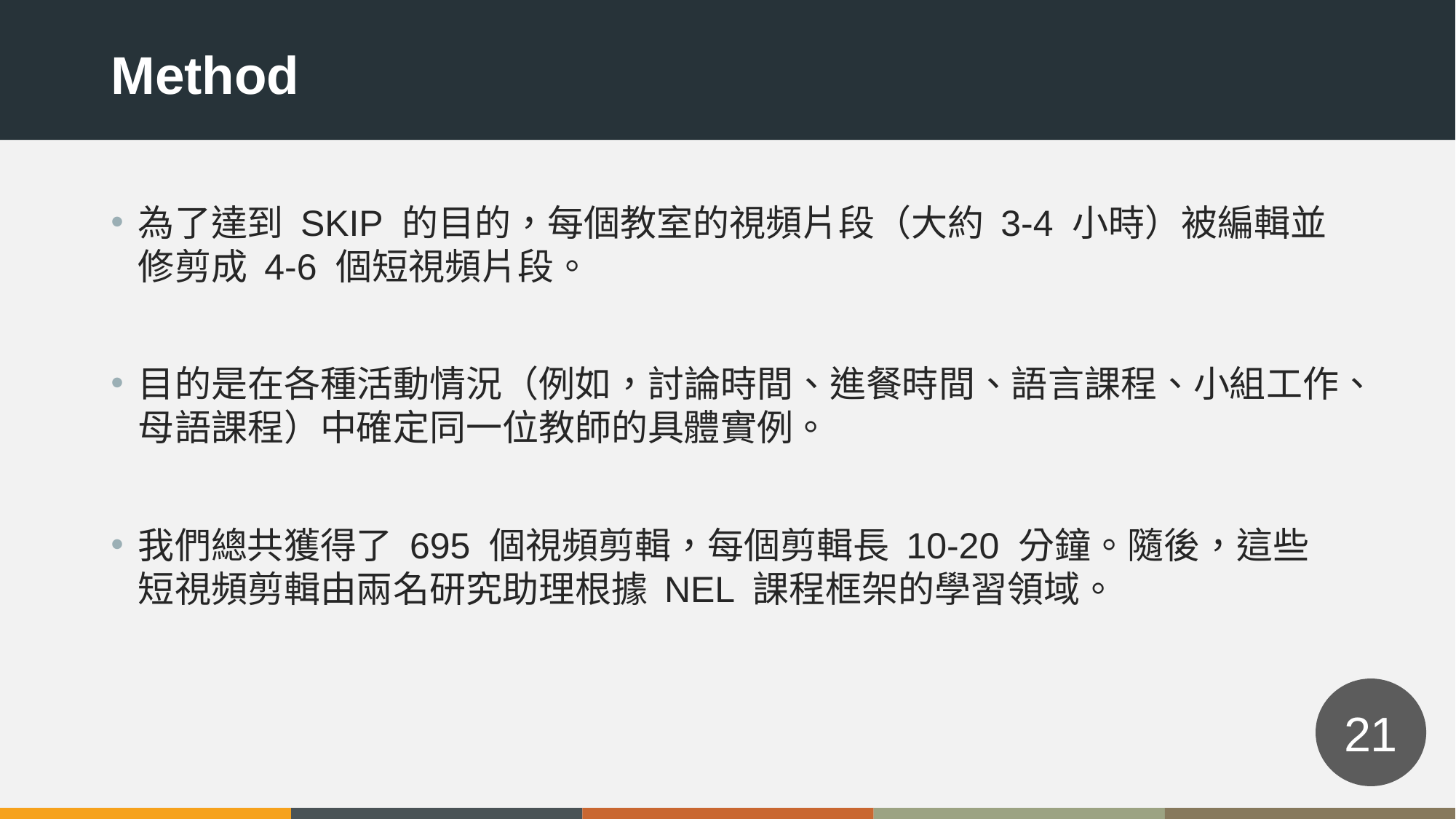

Method
為了達到 SKIP 的目的，每個教室的視頻片段（大約 3-4 小時）被編輯並修剪成 4-6 個短視頻片段。

目的是在各種活動情況（例如，討論時間、進餐時間、語言課程、小組工作、母語課程）中確定同一位教師的具體實例。

我們總共獲得了 695 個視頻剪輯，每個剪輯長 10-20 分鐘。隨後，這些短視頻剪輯由兩名研究助理根據 NEL 課程框架的學習領域。

21